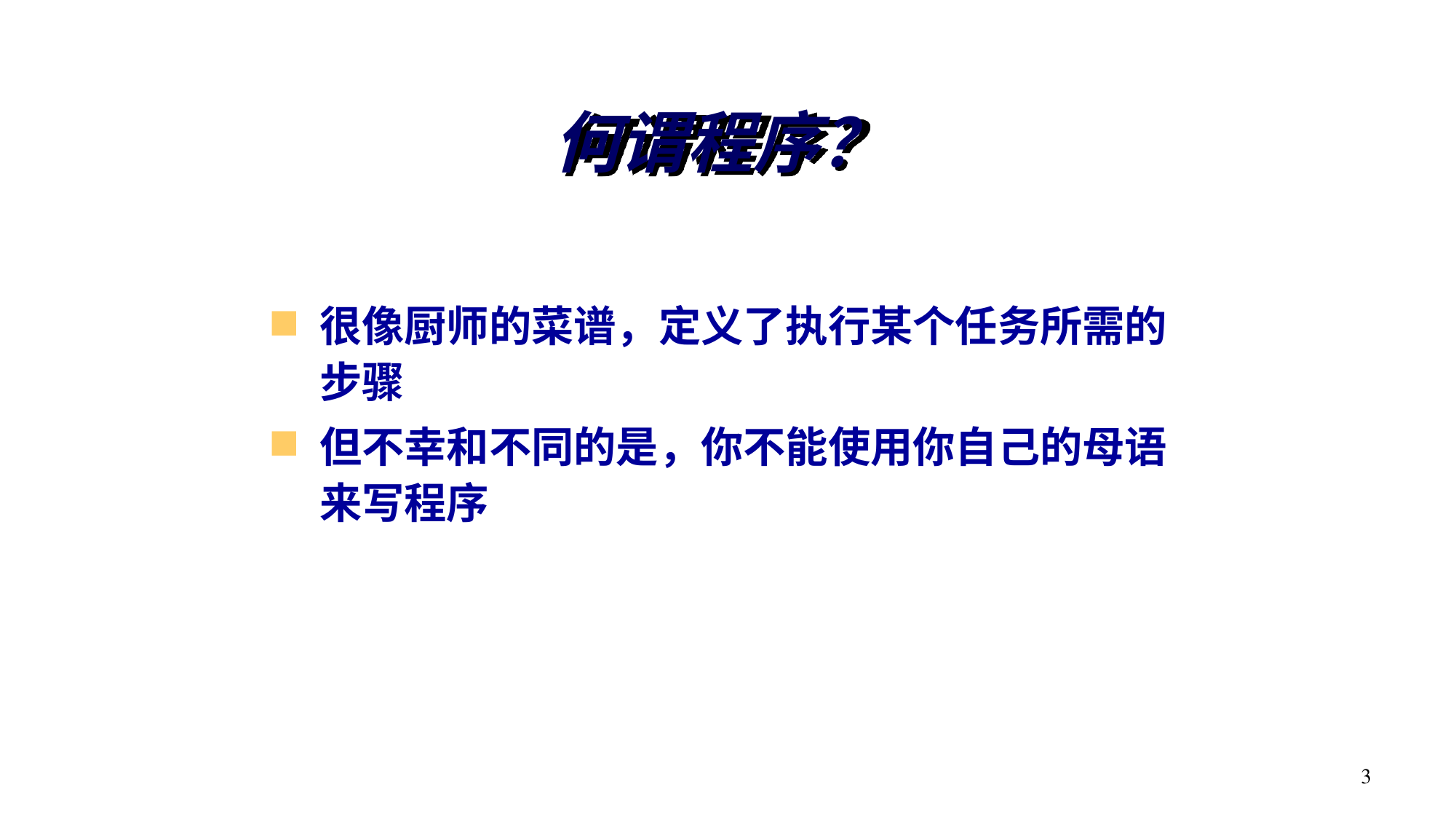

# 何谓程序？
很像厨师的菜谱，定义了执行某个任务所需的步骤
但不幸和不同的是，你不能使用你自己的母语来写程序